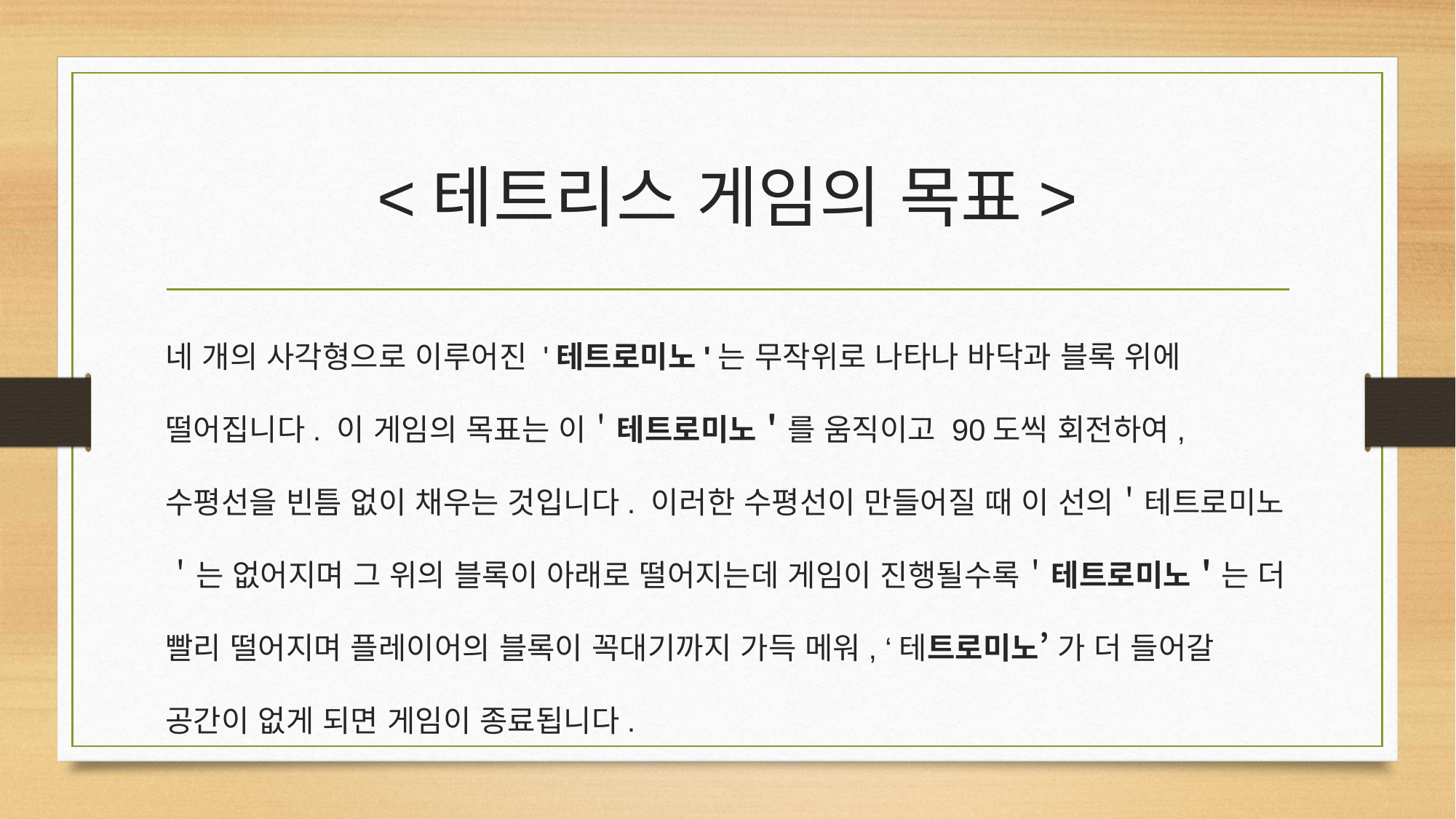

# <테트리스 게임의 목표>
네 개의 사각형으로 이루어진 '테트로미노'는 무작위로 나타나 바닥과 블록 위에 떨어집니다. 이 게임의 목표는 이＇테트로미노＇를 움직이고 90도씩 회전하여, 수평선을 빈틈 없이 채우는 것입니다. 이러한 수평선이 만들어질 때 이 선의＇테트로미노＇는 없어지며 그 위의 블록이 아래로 떨어지는데 게임이 진행될수록＇테트로미노＇는 더 빨리 떨어지며 플레이어의 블록이 꼭대기까지 가득 메워, ‘테트로미노’ 가 더 들어갈 공간이 없게 되면 게임이 종료됩니다.